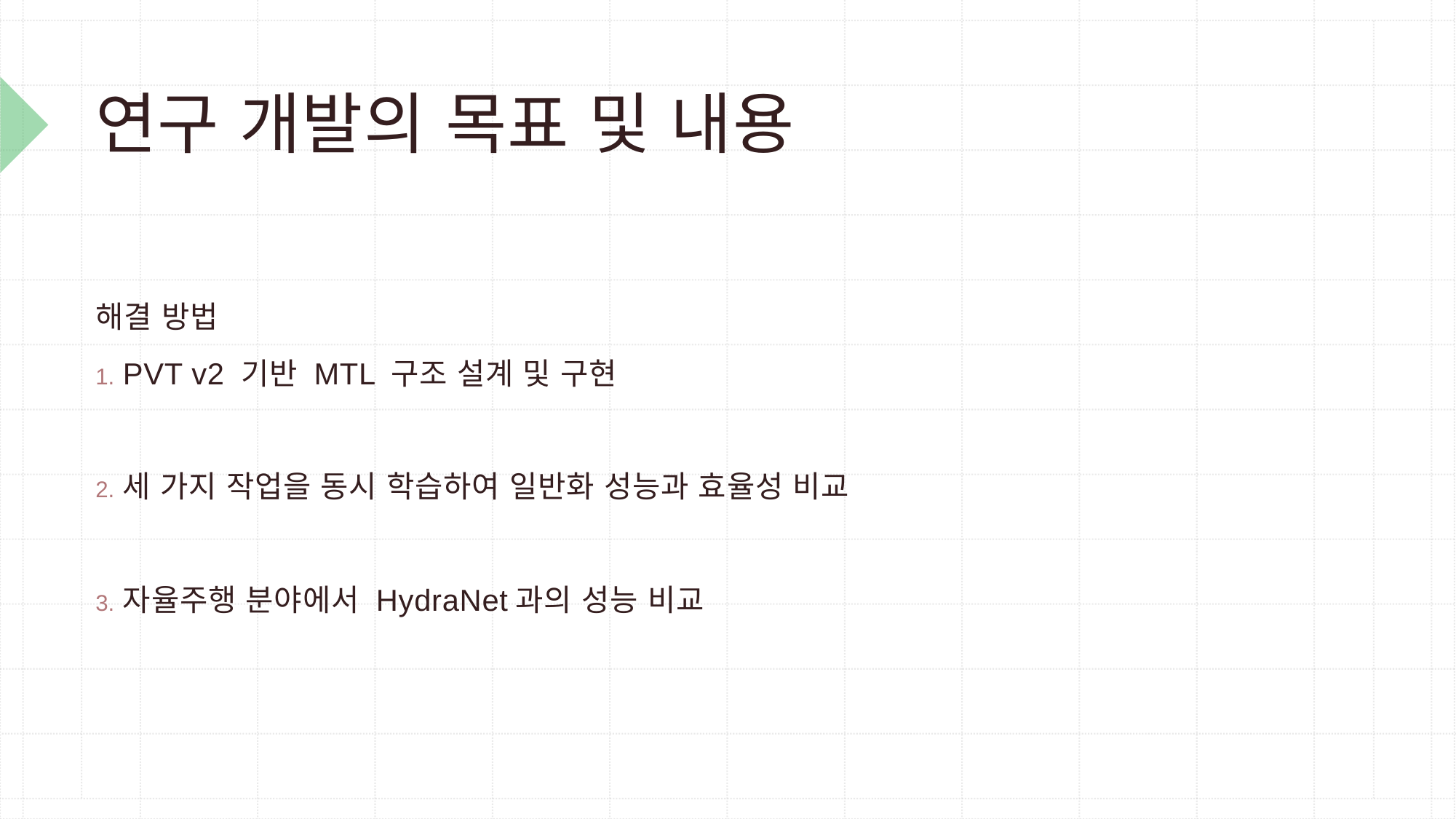

# 연구 개발의 목표 및 내용
해결 방법
PVT v2 기반 MTL 구조 설계 및 구현

세 가지 작업을 동시 학습하여 일반화 성능과 효율성 비교

자율주행 분야에서 HydraNet과의 성능 비교